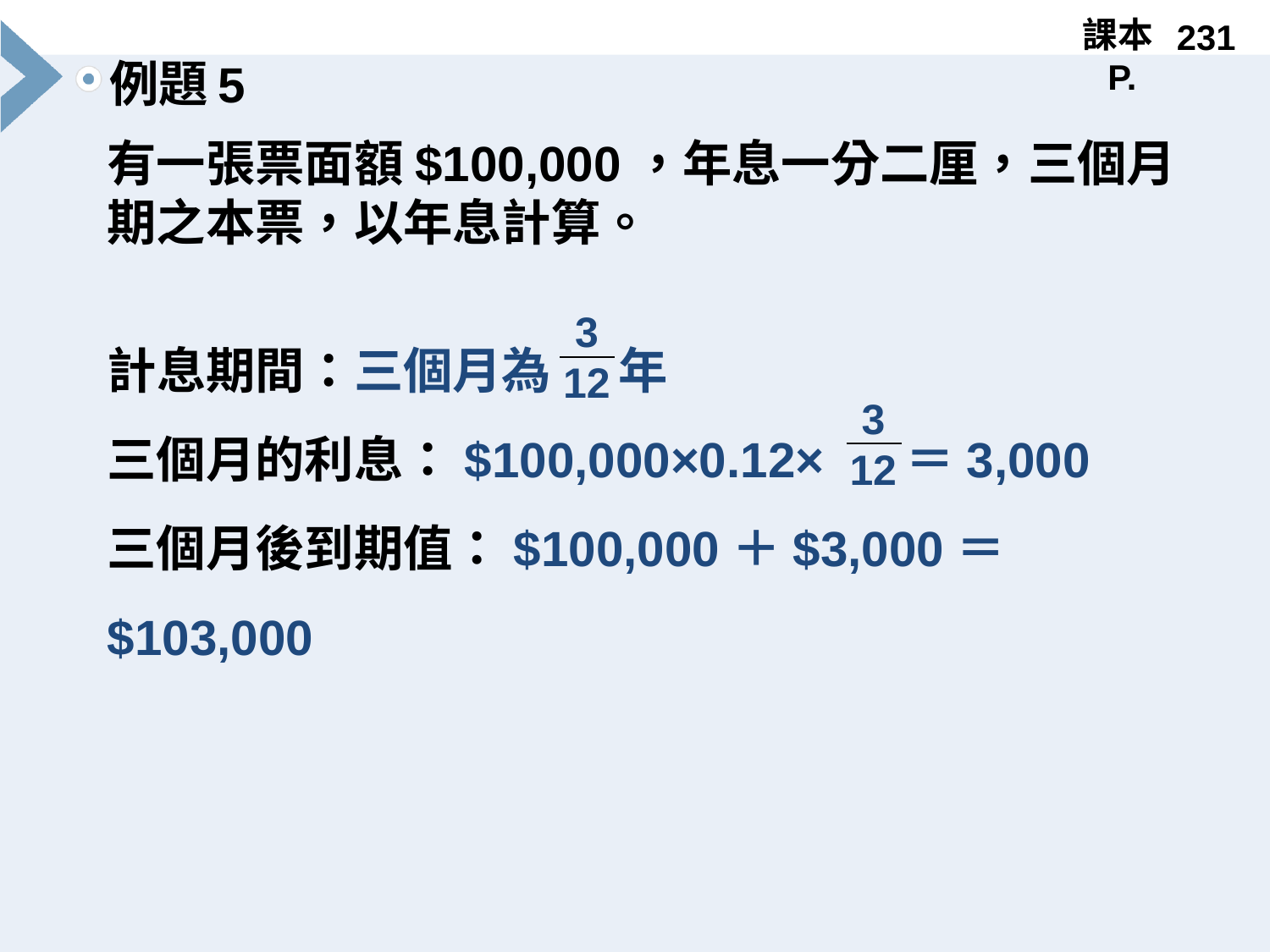

231
# 5
有一張票面額$100,000，年息一分二厘，三個月期之本票，以年息計算。

計息期間：三個月為      年
三個月的利息：$100,000×0.12×     ＝3,000
三個月後到期值：$100,000＋$3,000＝$103,000
3
12
3
12